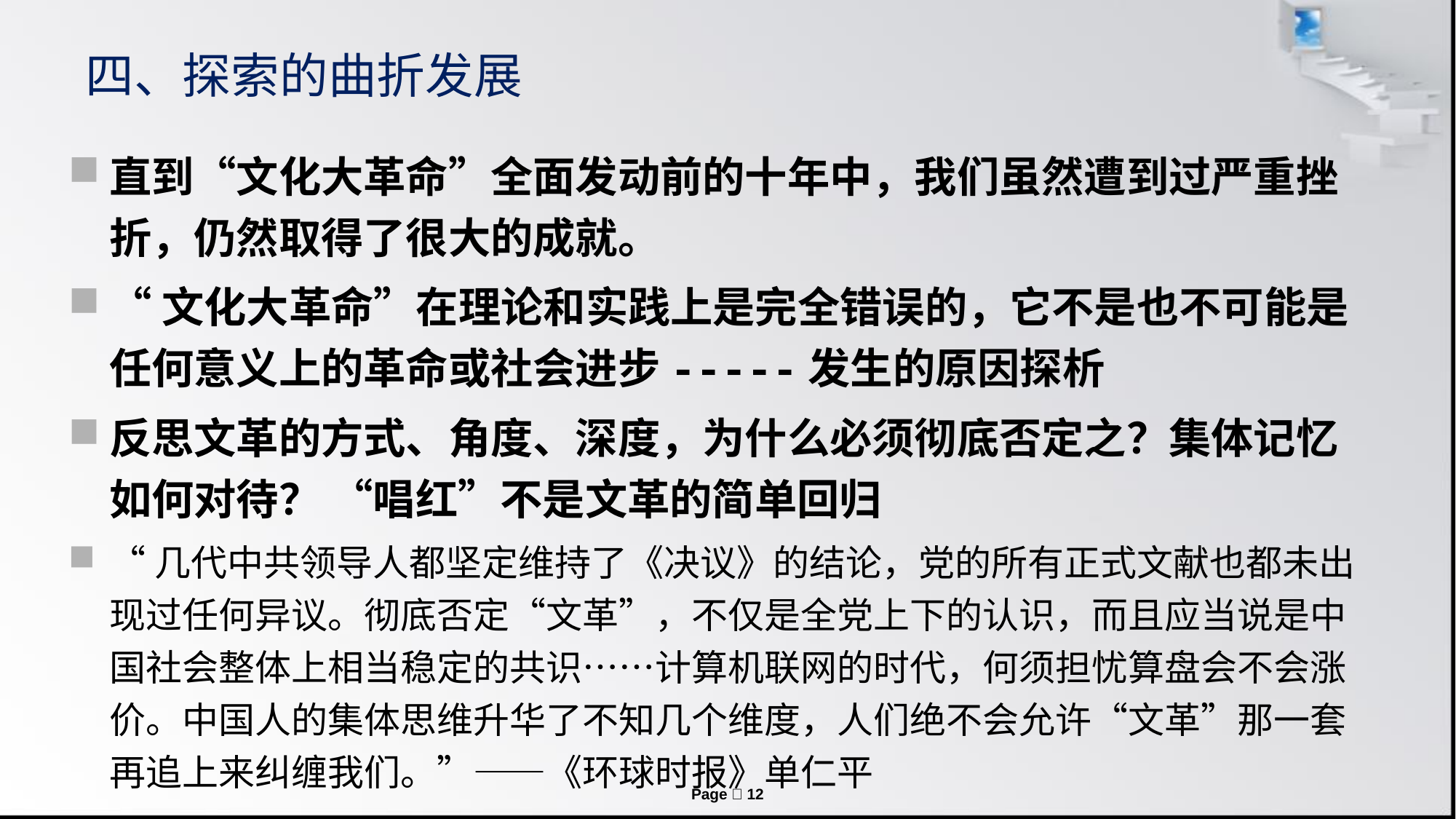

# 四、探索的曲折发展
直到“文化大革命”全面发动前的十年中，我们虽然遭到过严重挫折，仍然取得了很大的成就。
“文化大革命”在理论和实践上是完全错误的，它不是也不可能是任何意义上的革命或社会进步-----发生的原因探析
反思文革的方式、角度、深度，为什么必须彻底否定之？集体记忆如何对待？ “唱红”不是文革的简单回归
“几代中共领导人都坚定维持了《决议》的结论，党的所有正式文献也都未出现过任何异议。彻底否定“文革”，不仅是全党上下的认识，而且应当说是中国社会整体上相当稳定的共识……计算机联网的时代，何须担忧算盘会不会涨价。中国人的集体思维升华了不知几个维度，人们绝不会允许“文革”那一套再追上来纠缠我们。”——《环球时报》单仁平